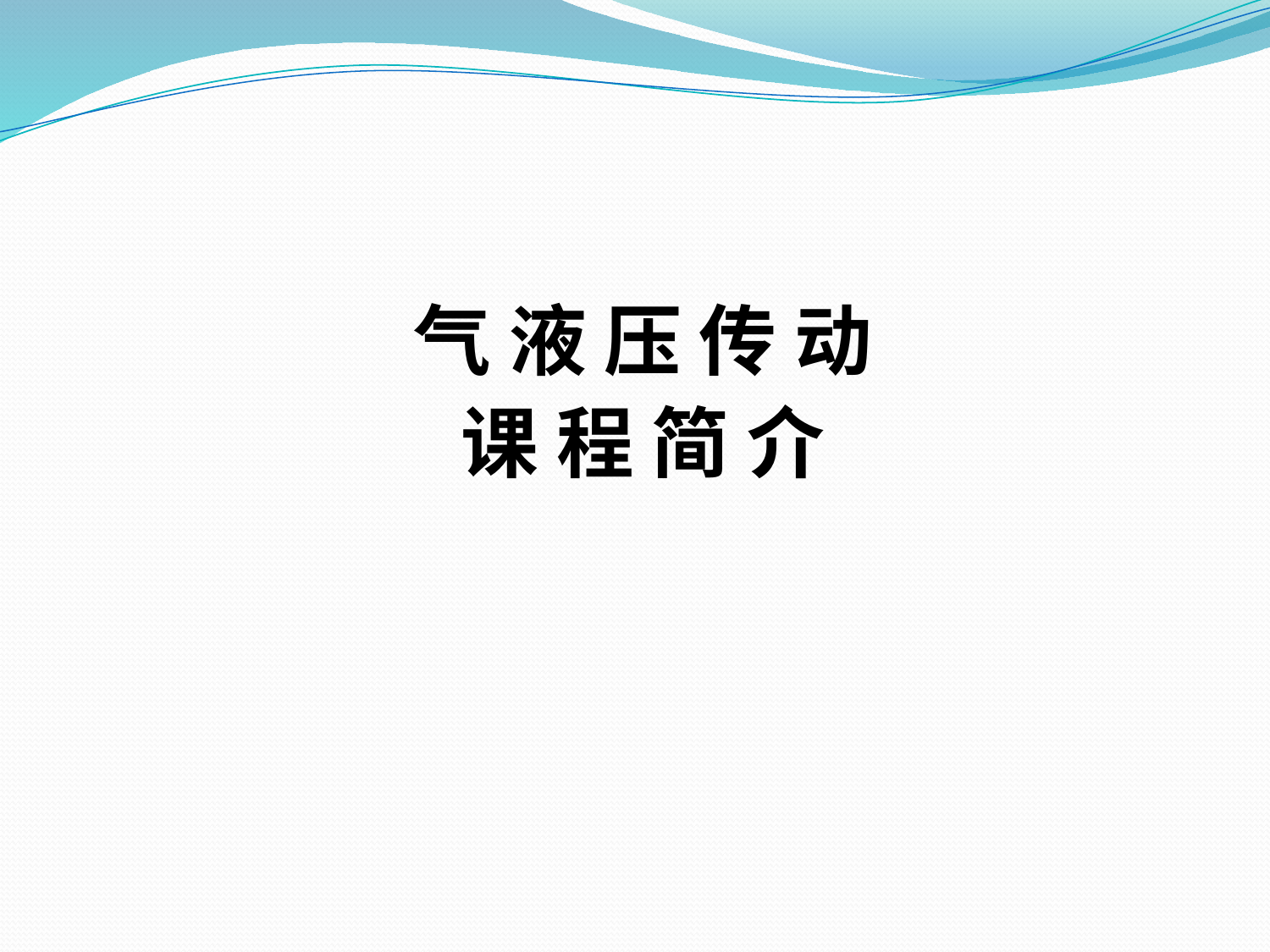

气 液 压 传 动
课 程 简 介